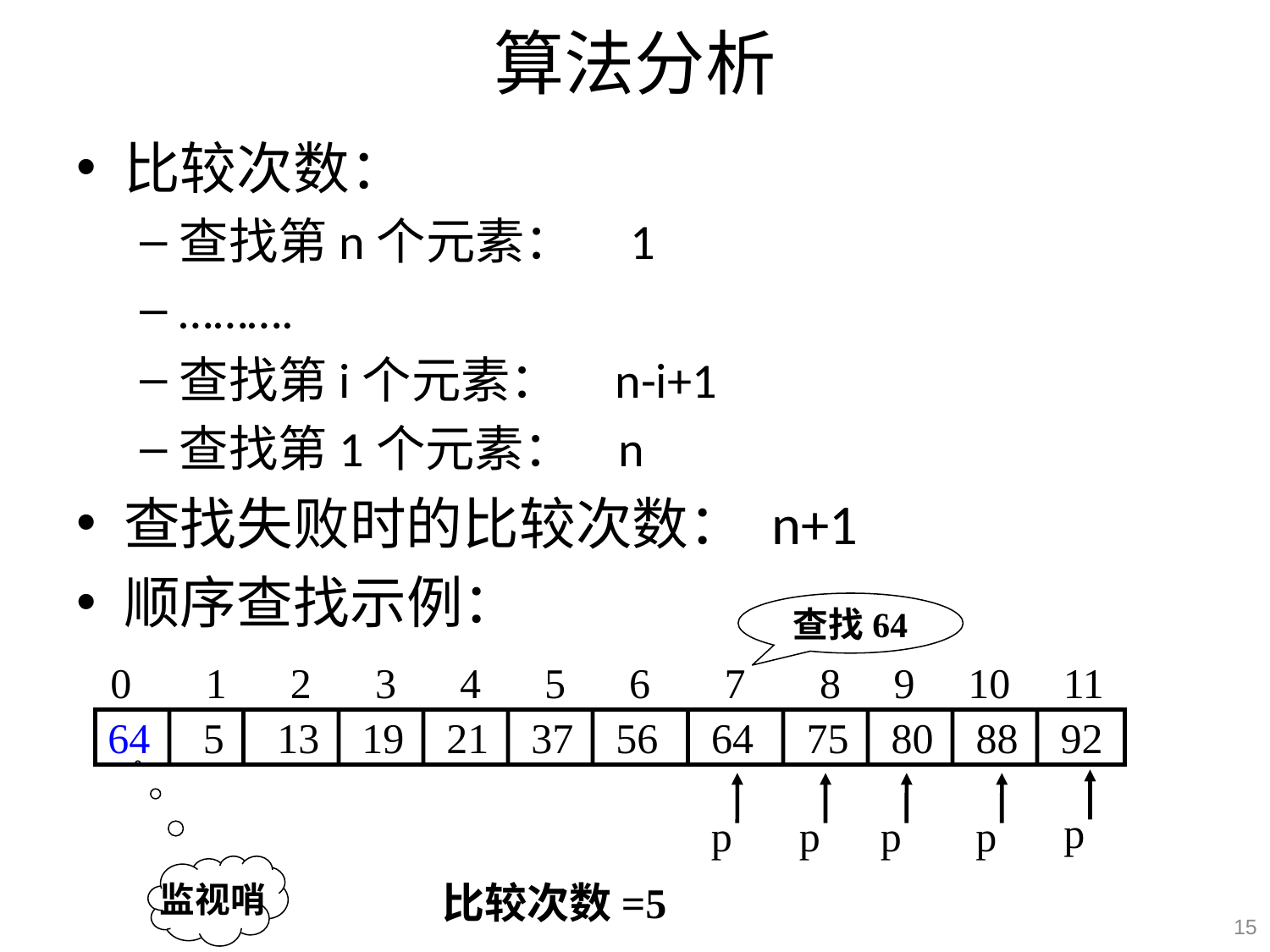

# 算法分析
比较次数：
查找第n个元素：    1
……….
查找第i个元素：    n-i+1
查找第1个元素：   n
查找失败时的比较次数： n+1
顺序查找示例：

查找64
0       1      2      3      4      5      6       7       8     9     10     11
64     5     13    19    21    37    56     64     75    80    88    92

p

p

p

p

p
监视哨
比较次数=5
15